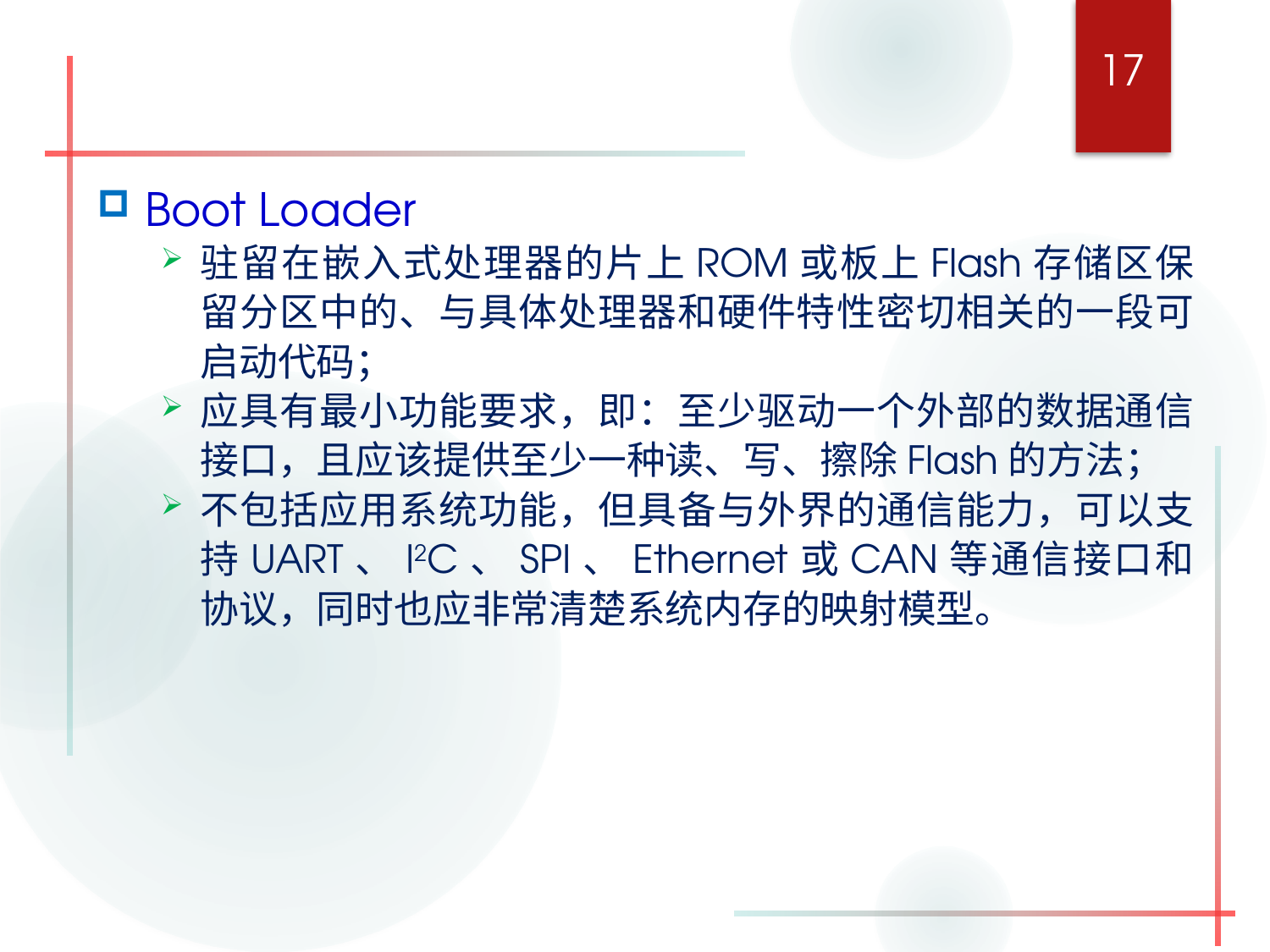

17
#
Boot Loader
驻留在嵌入式处理器的片上ROM或板上Flash存储区保留分区中的、与具体处理器和硬件特性密切相关的一段可启动代码；
应具有最小功能要求，即：至少驱动一个外部的数据通信接口，且应该提供至少一种读、写、擦除Flash的方法；
不包括应用系统功能，但具备与外界的通信能力，可以支持UART、I2C、SPI、Ethernet或CAN等通信接口和协议，同时也应非常清楚系统内存的映射模型。